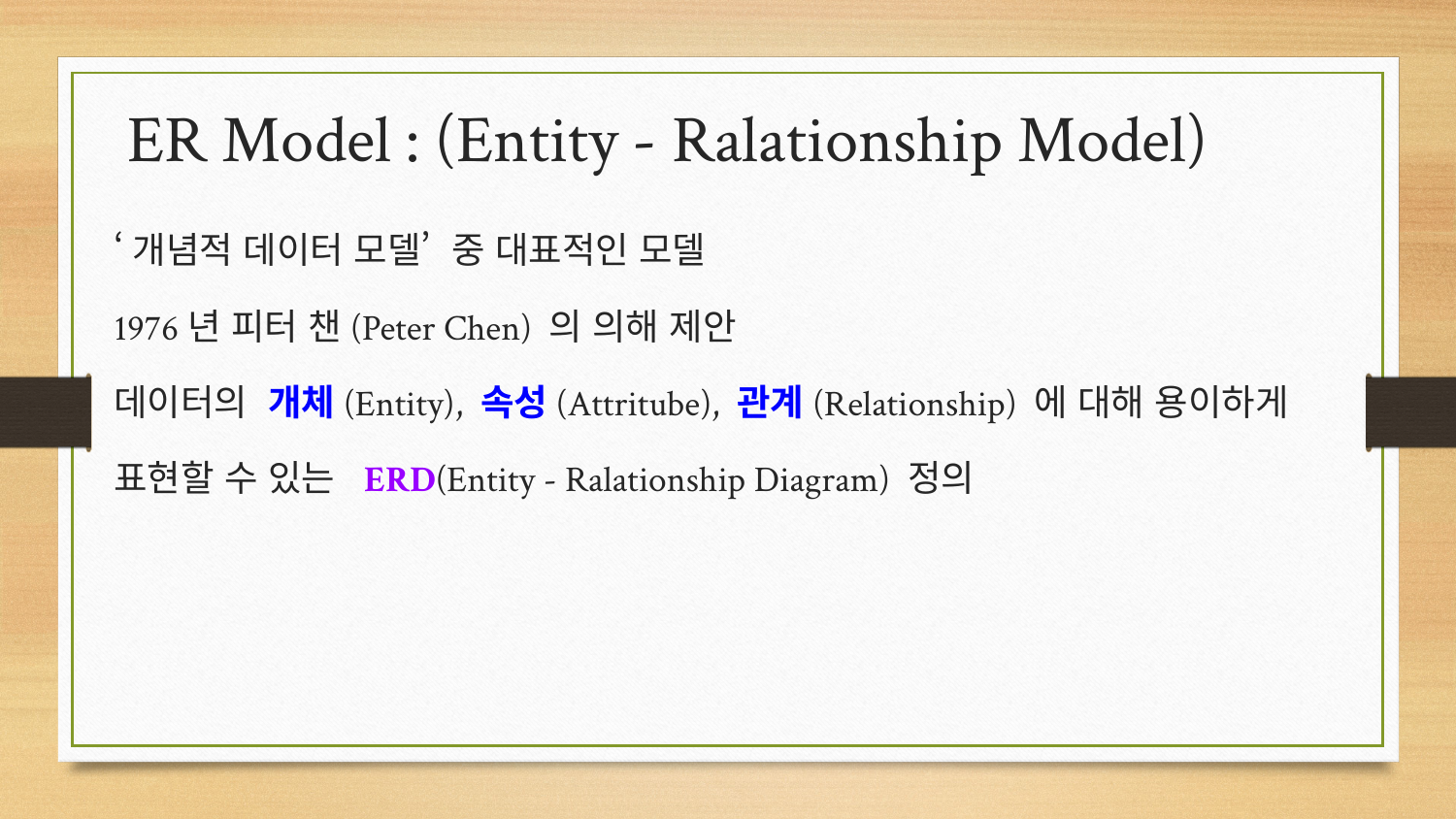

# ER Model : (Entity - Ralationship Model)
‘개념적 데이터 모델’  중 대표적인 모델
1976년 피터 챈(Peter Chen) 의 의해 제안
데이터의  개체(Entity), 속성(Attritube), 관계(Relationship) 에 대해 용이하게
표현할 수 있는  ERD(Entity - Ralationship Diagram) 정의